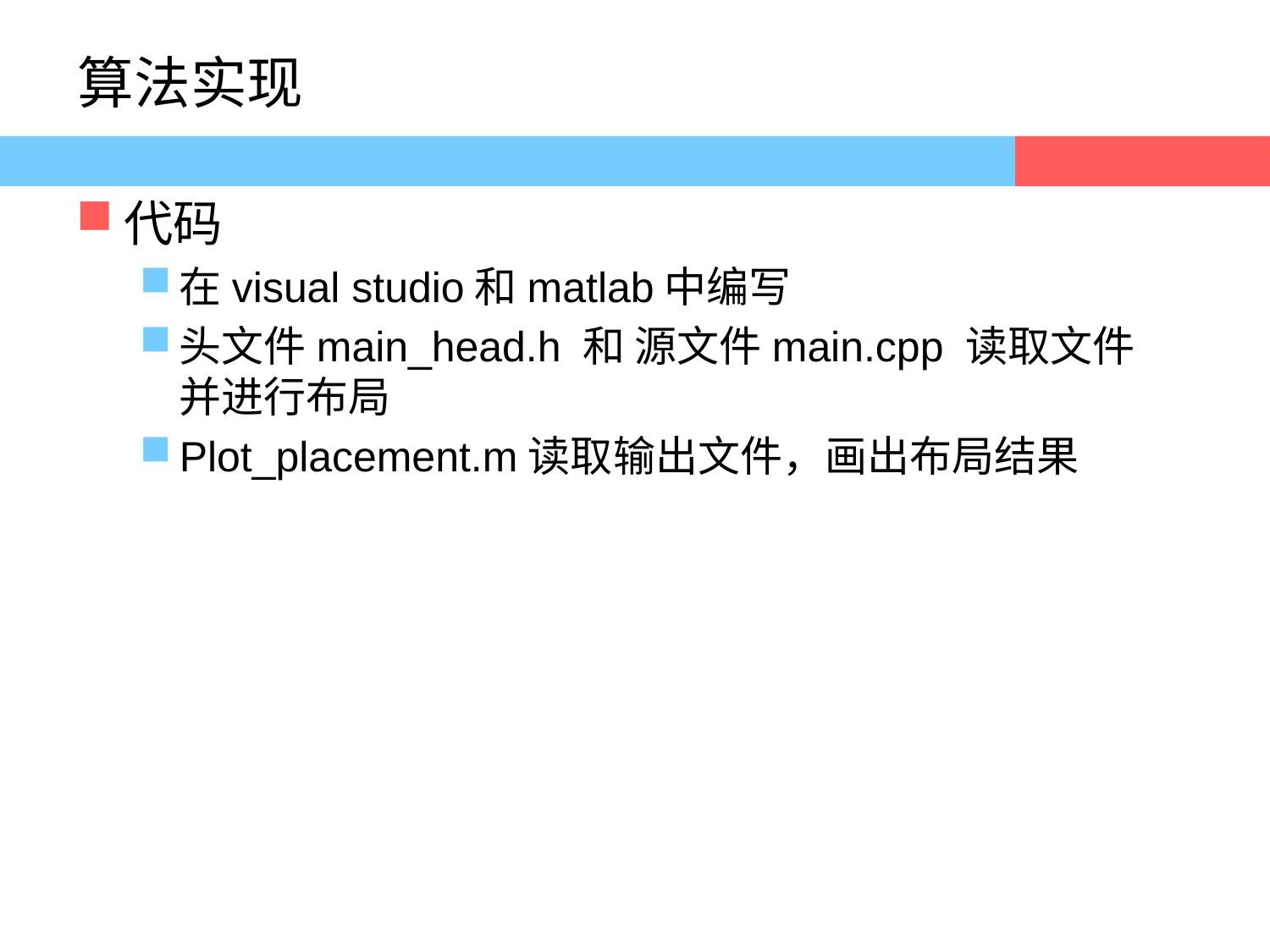

# 算法实现
代码
在visual studio和matlab中编写
头文件main_head.h 和 源文件main.cpp 读取文件并进行布局
Plot_placement.m读取输出文件，画出布局结果